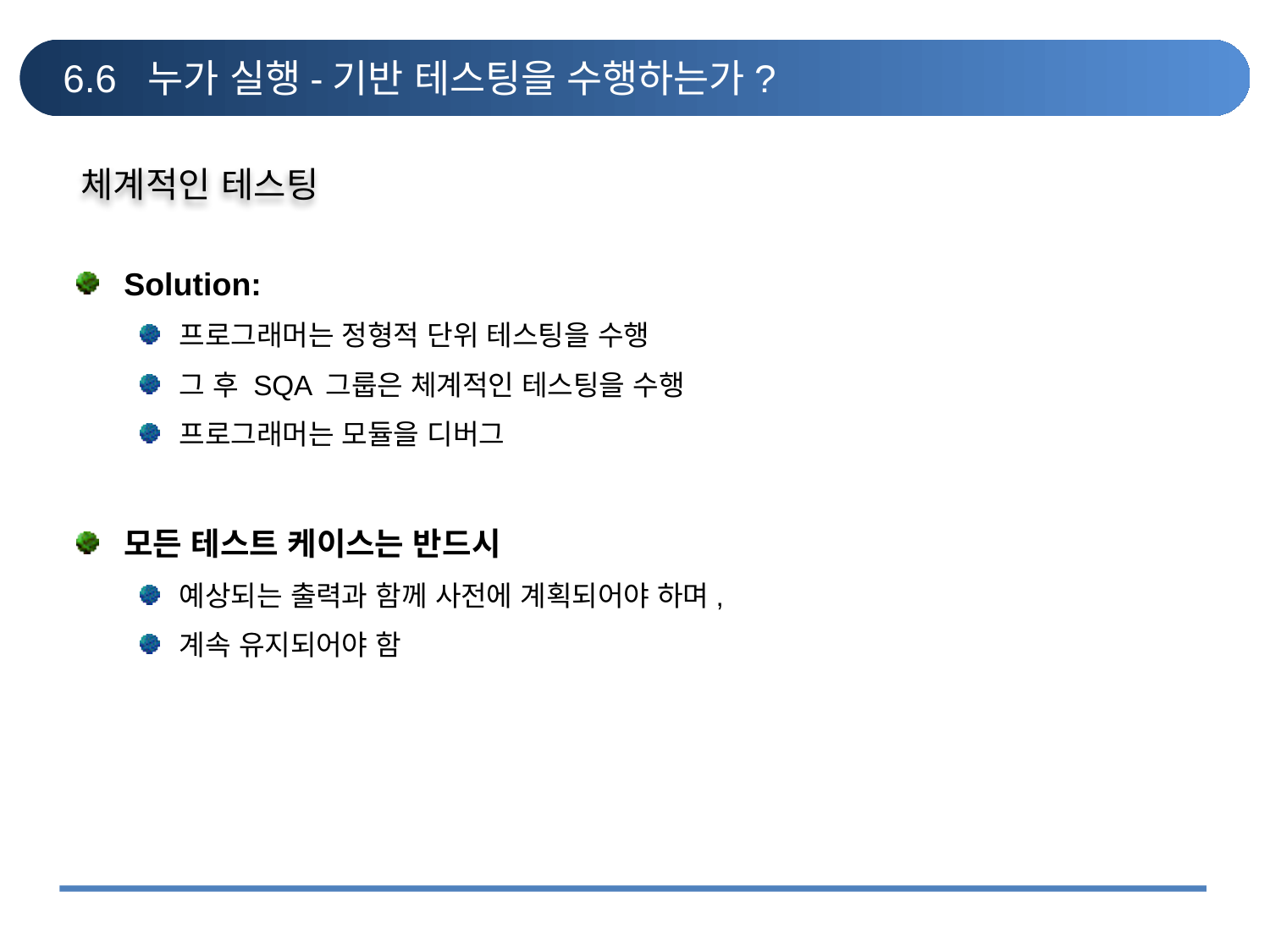

# 6.6  누가 실행-기반 테스팅을 수행하는가?
체계적인 테스팅
Solution:
프로그래머는 정형적 단위 테스팅을 수행
그 후 SQA 그룹은 체계적인 테스팅을 수행
프로그래머는 모듈을 디버그

모든 테스트 케이스는 반드시
예상되는 출력과 함께 사전에 계획되어야 하며,
계속 유지되어야 함